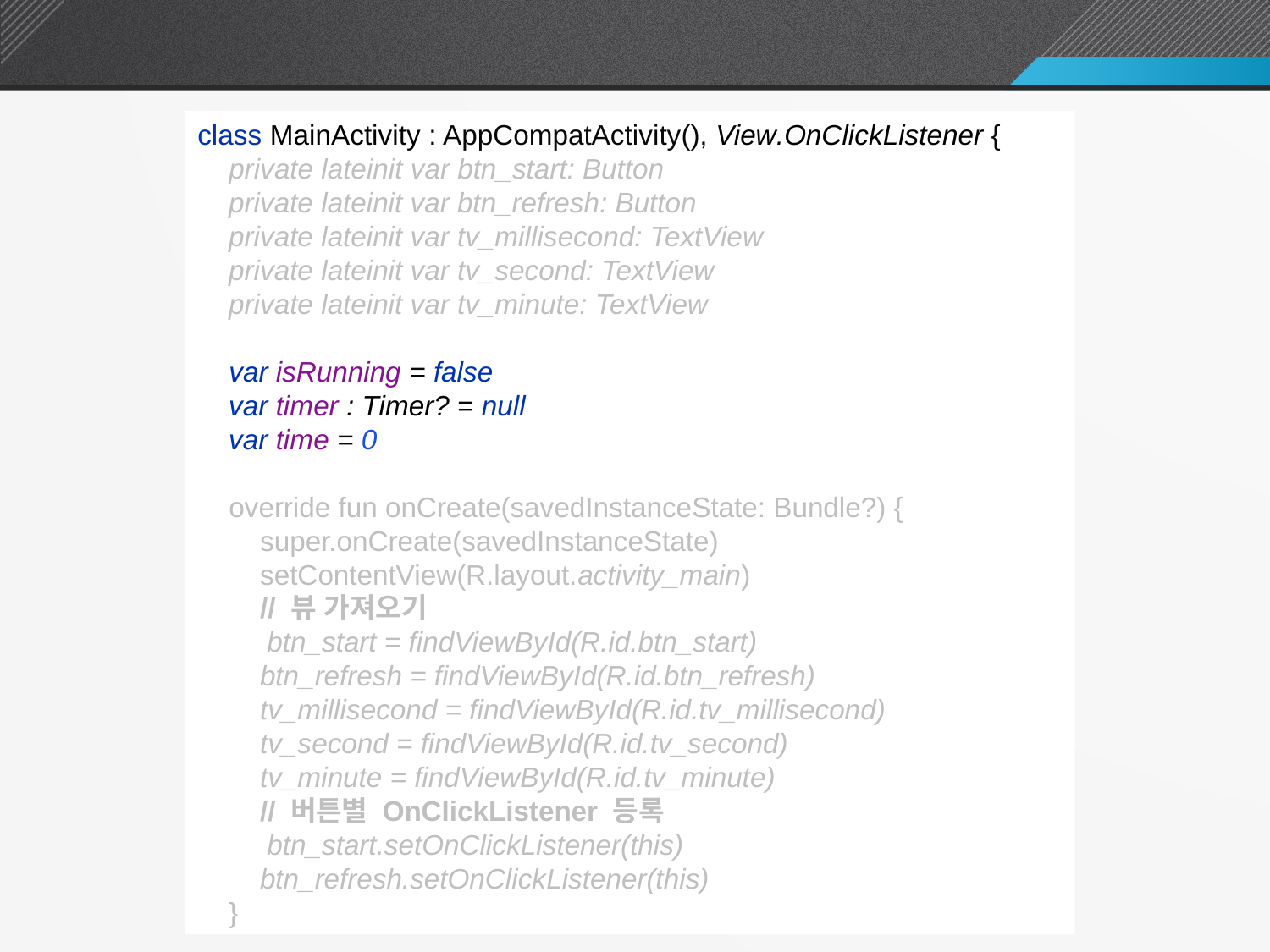

3. 스탑워치 시작 기능 구현1
class MainActivity : AppCompatActivity(), View.OnClickListener {
    private lateinit var btn_start: Button
    private lateinit var btn_refresh: Button
    private lateinit var tv_millisecond: TextView
    private lateinit var tv_second: TextView
    private lateinit var tv_minute: TextView

    var isRunning = false
    var timer : Timer? = null
    var time = 0

    override fun onCreate(savedInstanceState: Bundle?) {
        super.onCreate(savedInstanceState)
        setContentView(R.layout.activity_main)
        // 뷰 가져오기
        btn_start = findViewById(R.id.btn_start)
        btn_refresh = findViewById(R.id.btn_refresh)
        tv_millisecond = findViewById(R.id.tv_millisecond)
        tv_second = findViewById(R.id.tv_second)
        tv_minute = findViewById(R.id.tv_minute)
        // 버튼별 OnClickListener 등록
        btn_start.setOnClickListener(this)
        btn_refresh.setOnClickListener(this)
    }